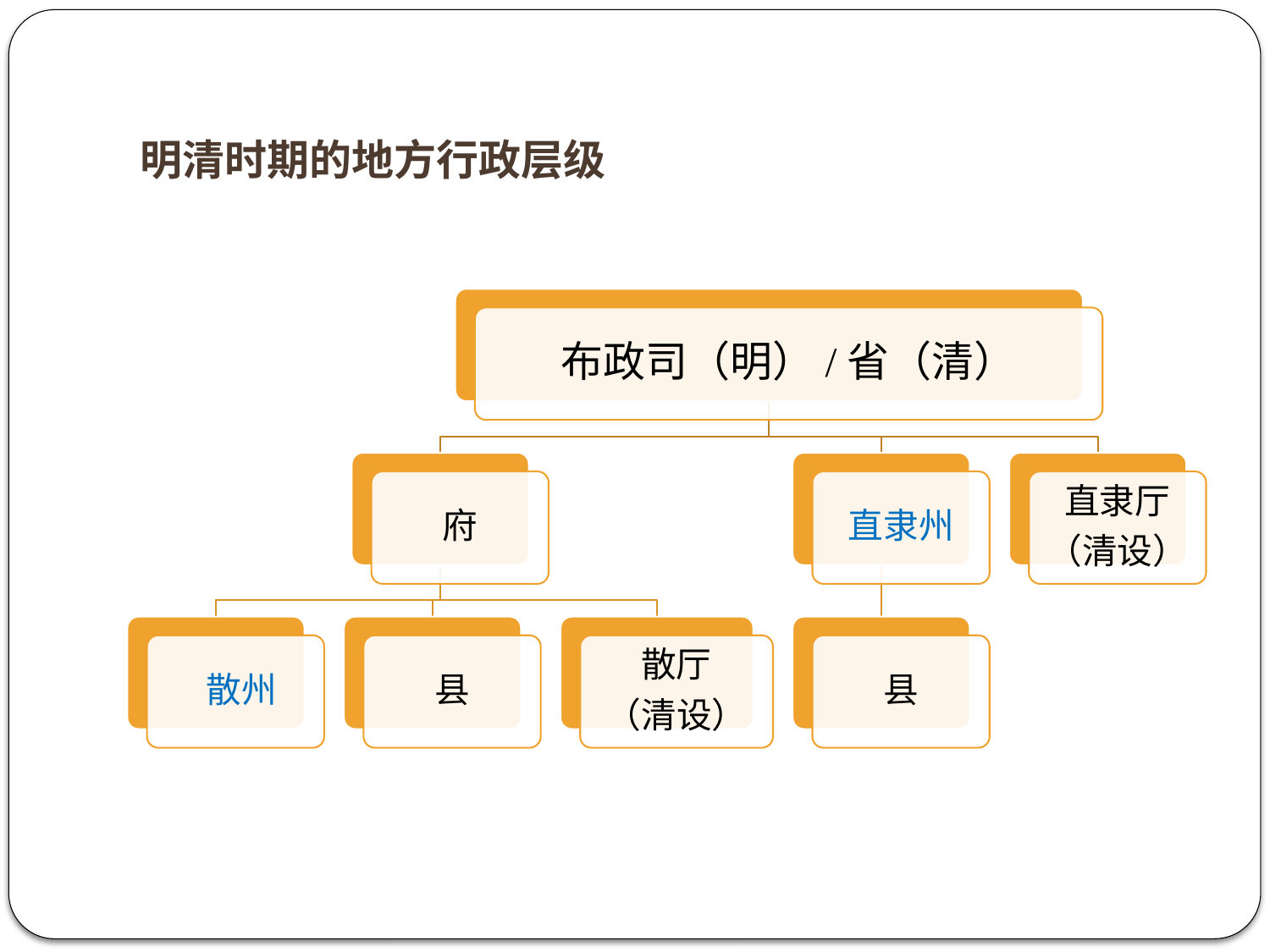

# 明清时期的地方行政层级
布政司（明）/省（清）
府
    散州
县
散厅
（清设）
直隶州
县
直隶厅
（清设）